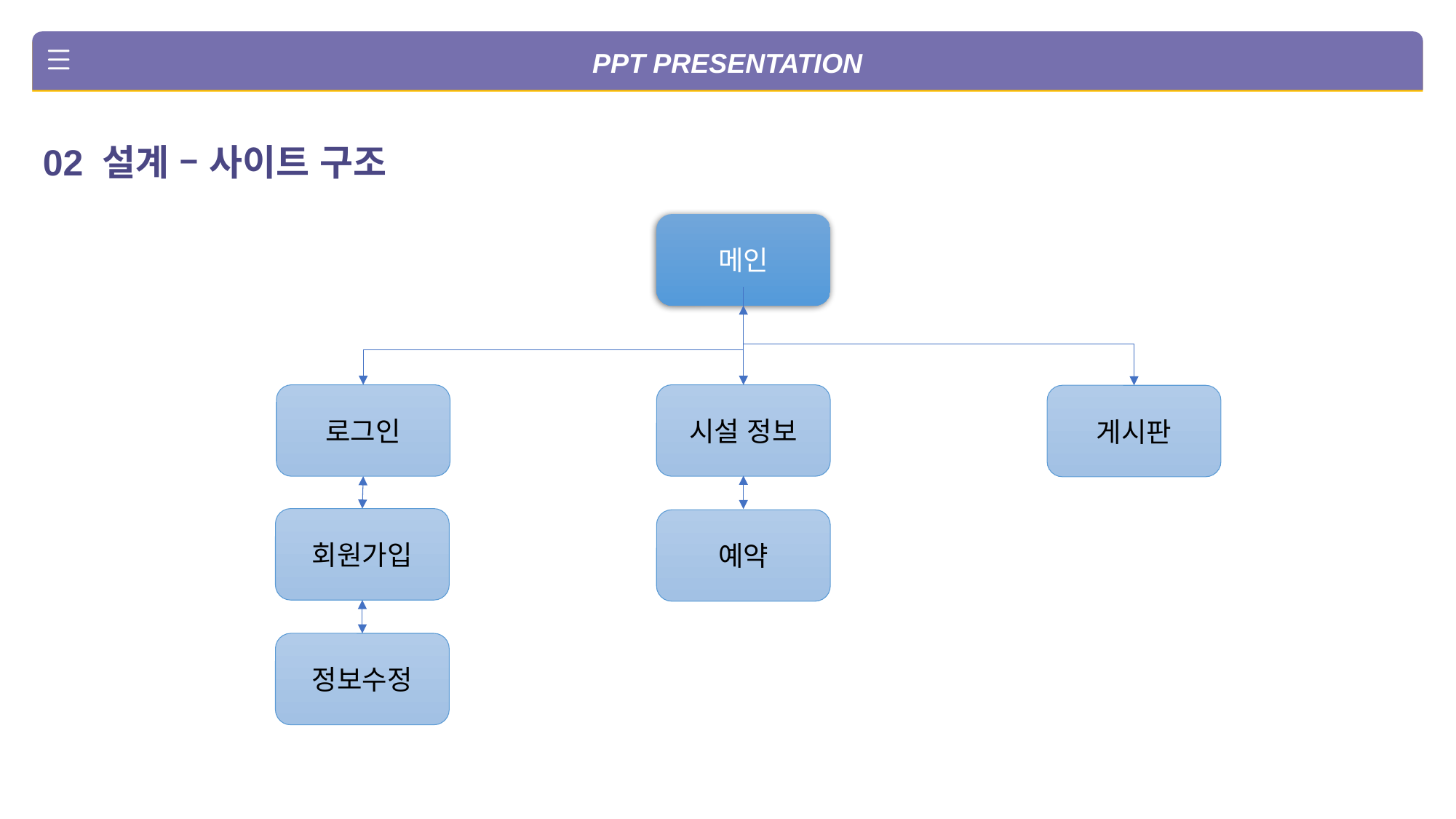

PPT PRESENTATION

02 설계 – 사이트 구조
메인
로그인
시설 정보
게시판
회원가입
예약
정보수정